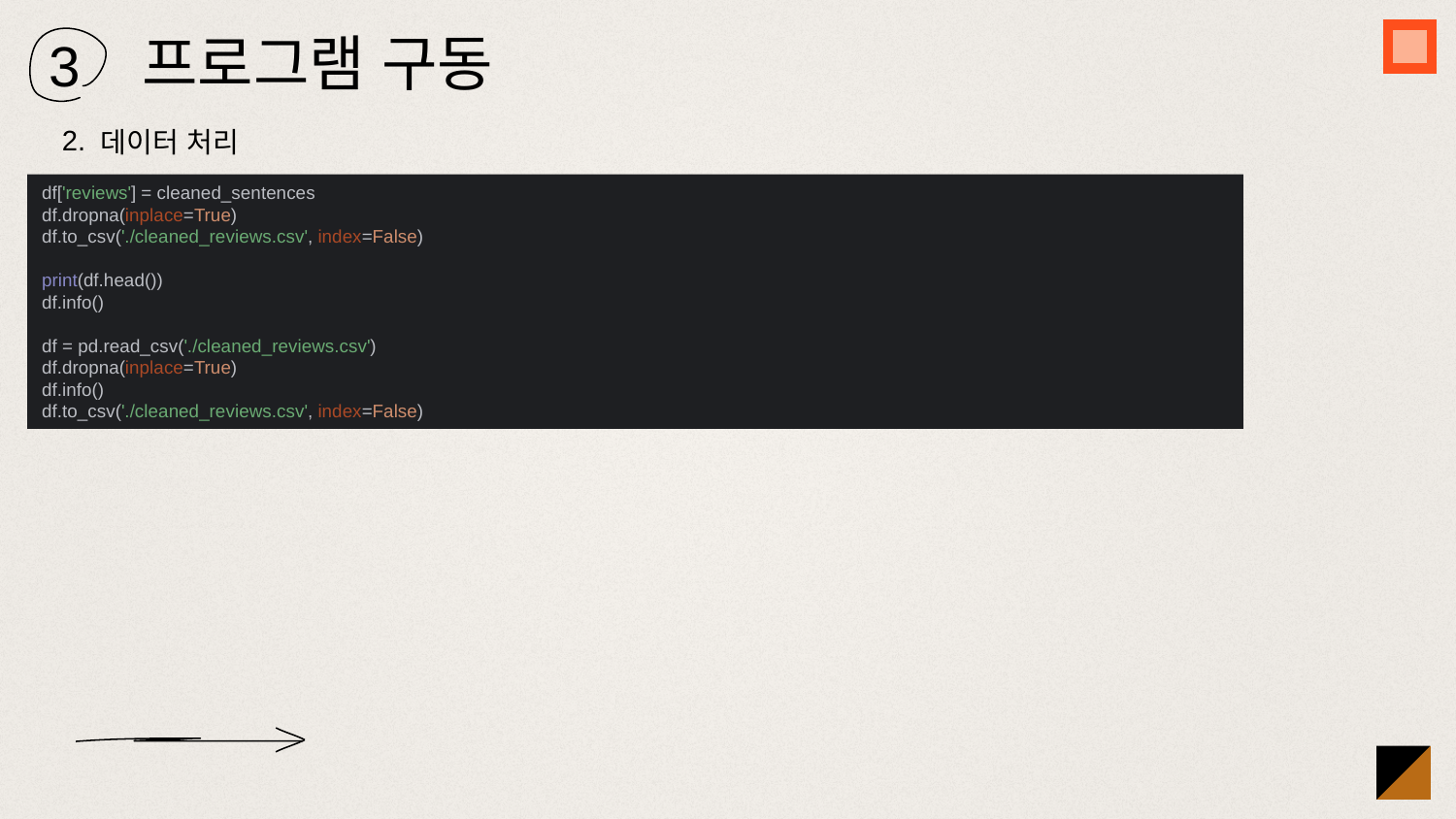

# 프로그램 구동

3
데이터 처리
2.
df['reviews'] = cleaned_sentences
df.dropna(inplace=True)
df.to_csv('./cleaned_reviews.csv', index=False)
print(df.head())
df.info()
df = pd.read_csv('./cleaned_reviews.csv')
df.dropna(inplace=True)
df.info()
df.to_csv('./cleaned_reviews.csv', index=False)